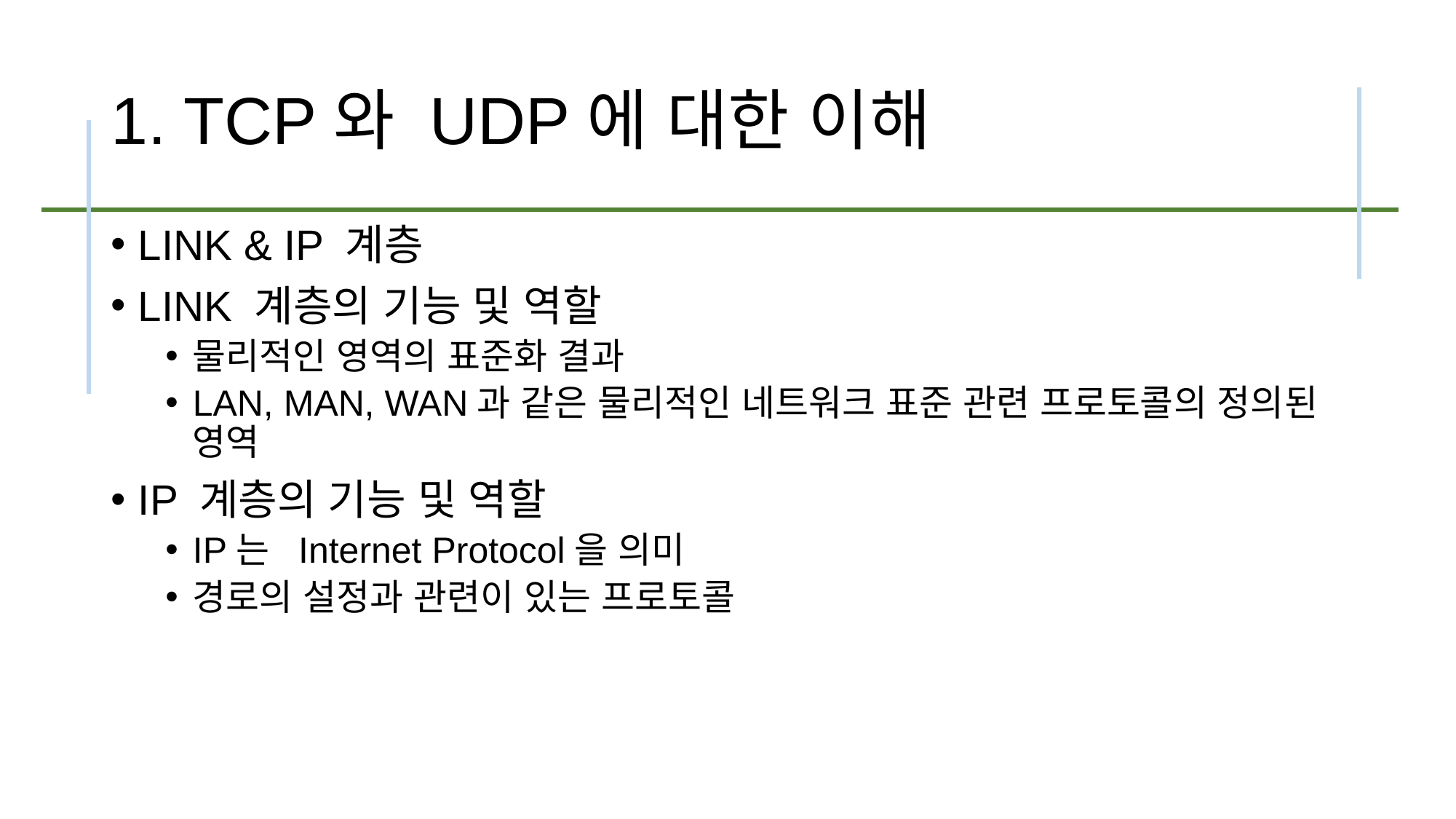

# 1. TCP와 UDP에 대한 이해
LINK & IP 계층
LINK 계층의 기능 및 역할
물리적인 영역의 표준화 결과
LAN, MAN, WAN과 같은 물리적인 네트워크 표준 관련 프로토콜의 정의된 영역
IP 계층의 기능 및 역할
IP는  Internet Protocol을 의미
경로의 설정과 관련이 있는 프로토콜